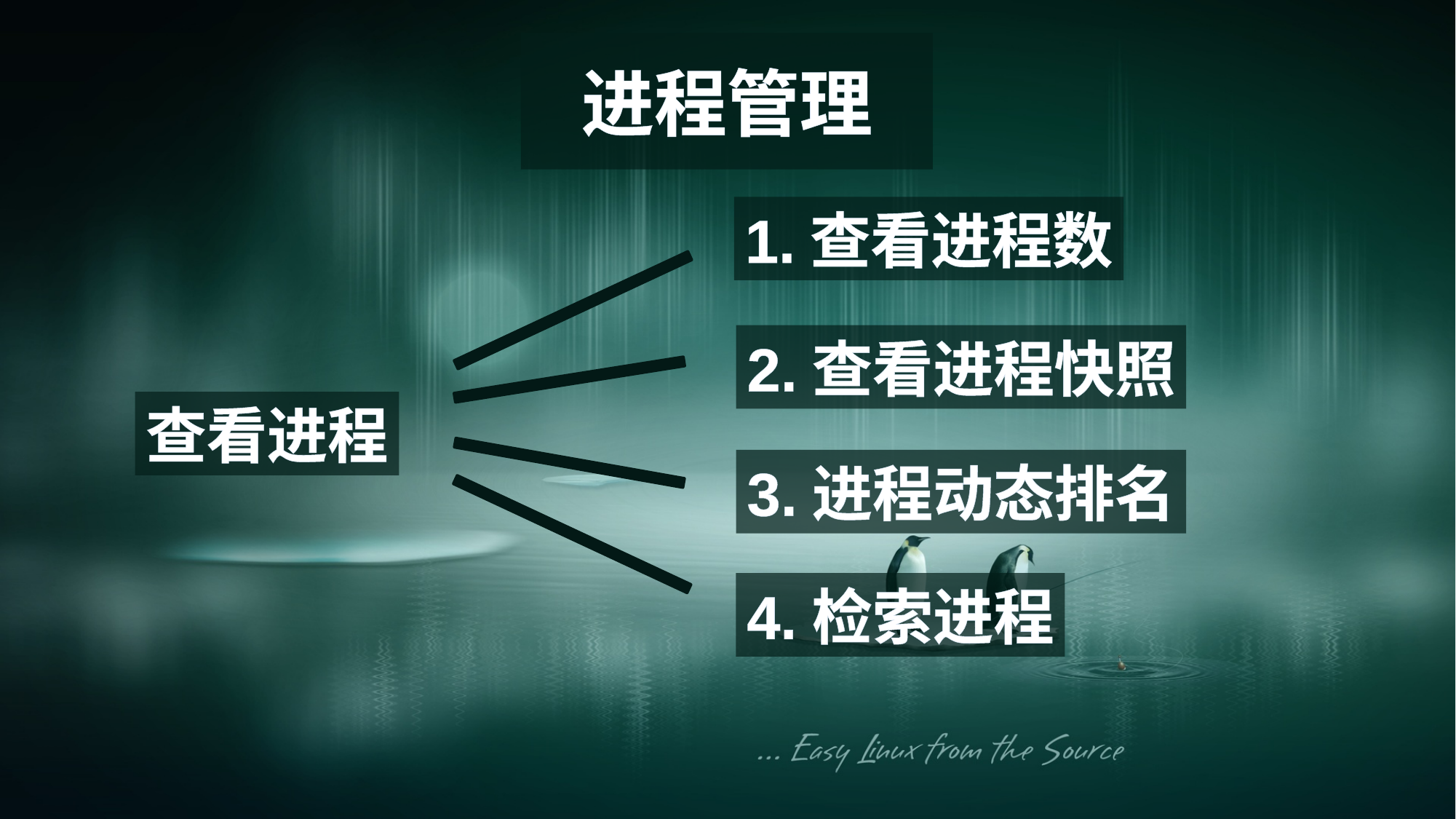

# 进程管理
1.查看进程数

2.查看进程快照

查看进程
3.进程动态排名

4.检索进程